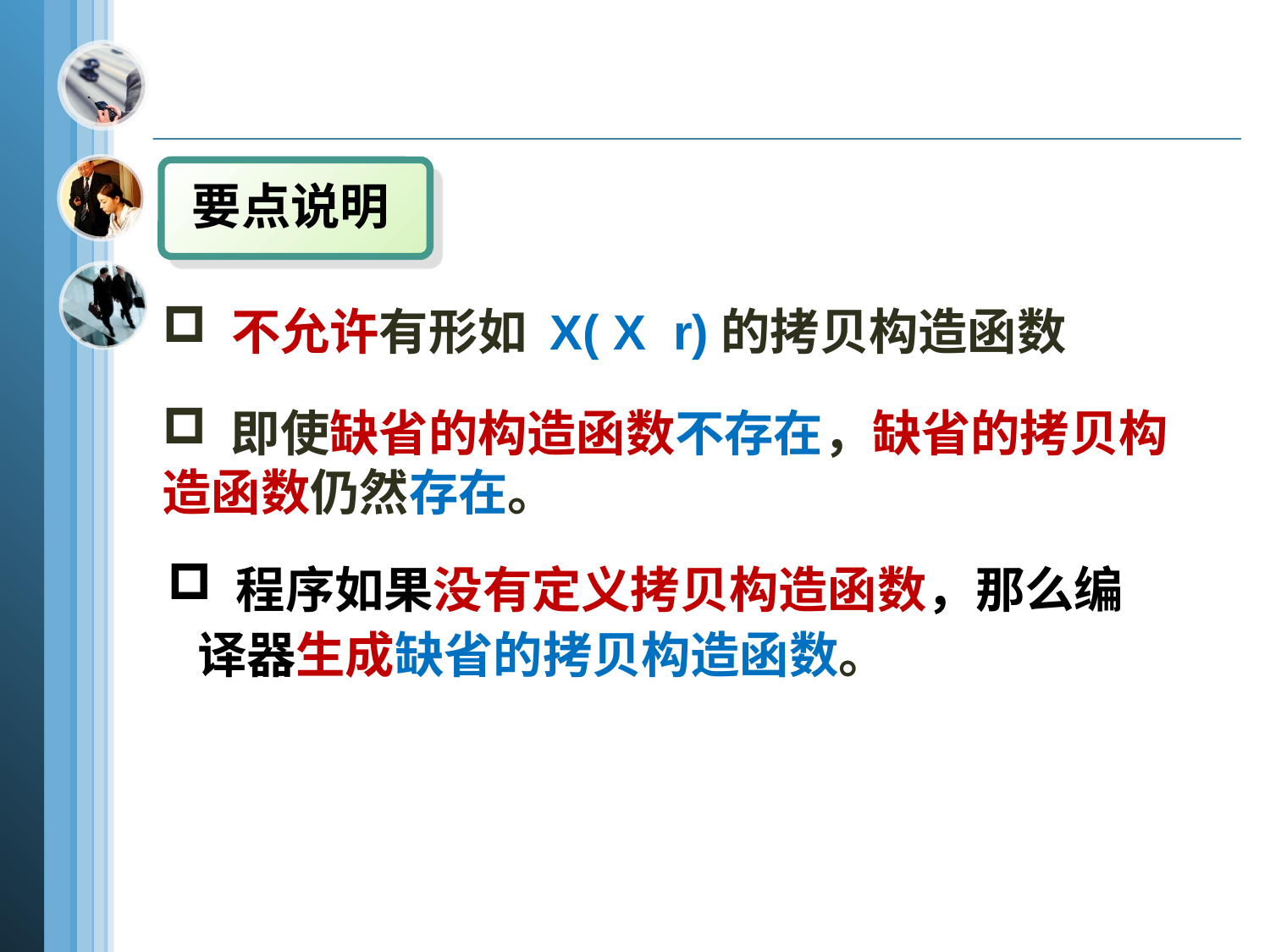

要点说明
 不允许有形如 X( X  r)的拷贝构造函数
 即使缺省的构造函数不存在，缺省的拷贝构造函数仍然存在。
 程序如果没有定义拷贝构造函数，那么编译器生成缺省的拷贝构造函数。